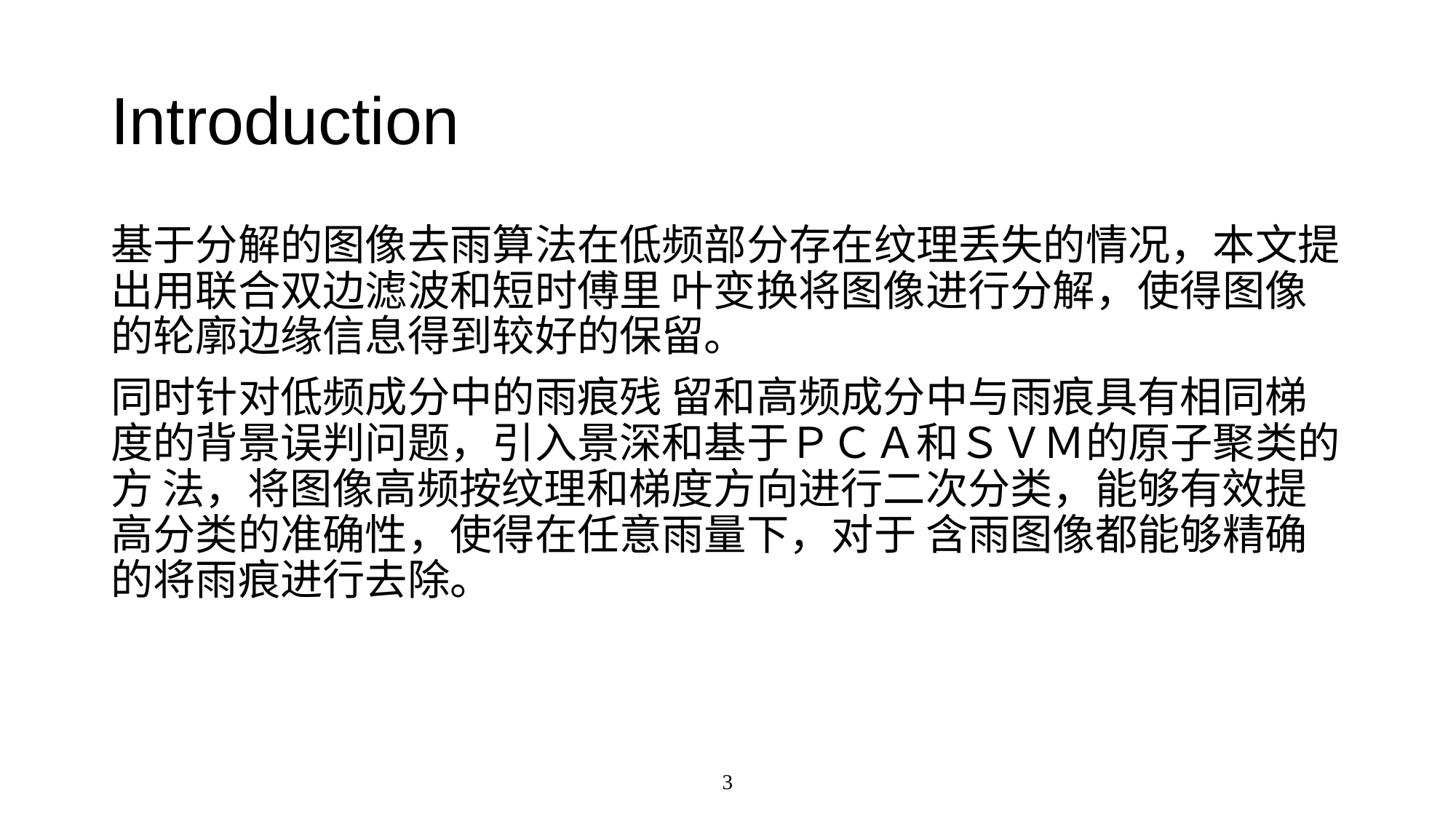

# Introduction
基于分解的图像去雨算法在低频部分存在纹理丢失的情况，本文提出用联合双边滤波和短时傅里 叶变换将图像进行分解，使得图像的轮廓边缘信息得到较好的保留。
同时针对低频成分中的雨痕残 留和高频成分中与雨痕具有相同梯度的背景误判问题，引入景深和基于ＰＣＡ和ＳＶＭ的原子聚类的方 法，将图像高频按纹理和梯度方向进行二次分类，能够有效提高分类的准确性，使得在任意雨量下，对于 含雨图像都能够精确的将雨痕进行去除。
3